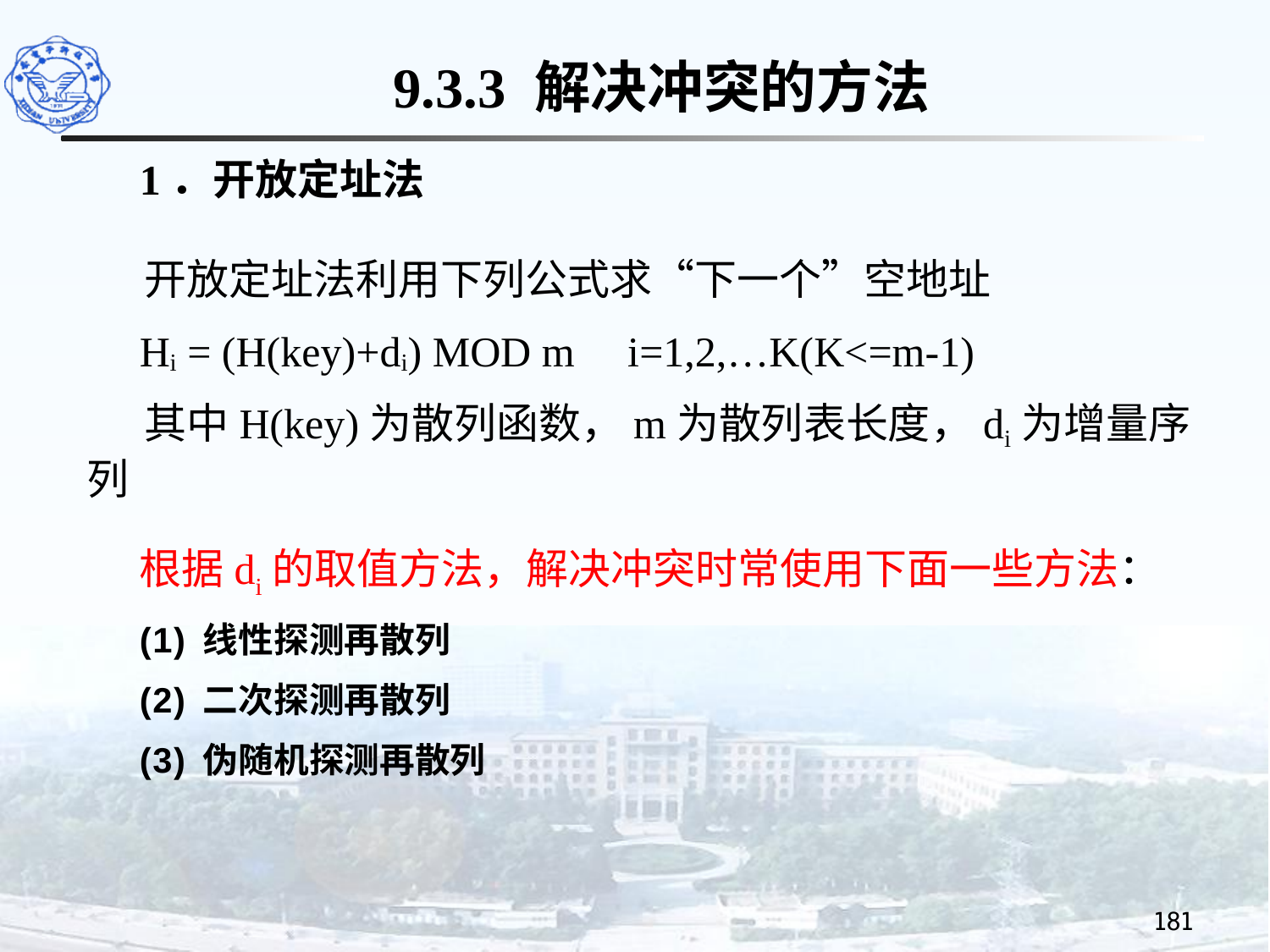

9.3.3 解决冲突的方法
      1．开放定址法
     开放定址法利用下列公式求“下一个”空地址
     Hi = (H(key)+di) MOD m     i=1,2,…K(K<=m-1)
     其中H(key)为散列函数，m为散列表长度，di为增量序列
根据di的取值方法，解决冲突时常使用下面一些方法：
线性探测再散列
二次探测再散列
伪随机探测再散列
181